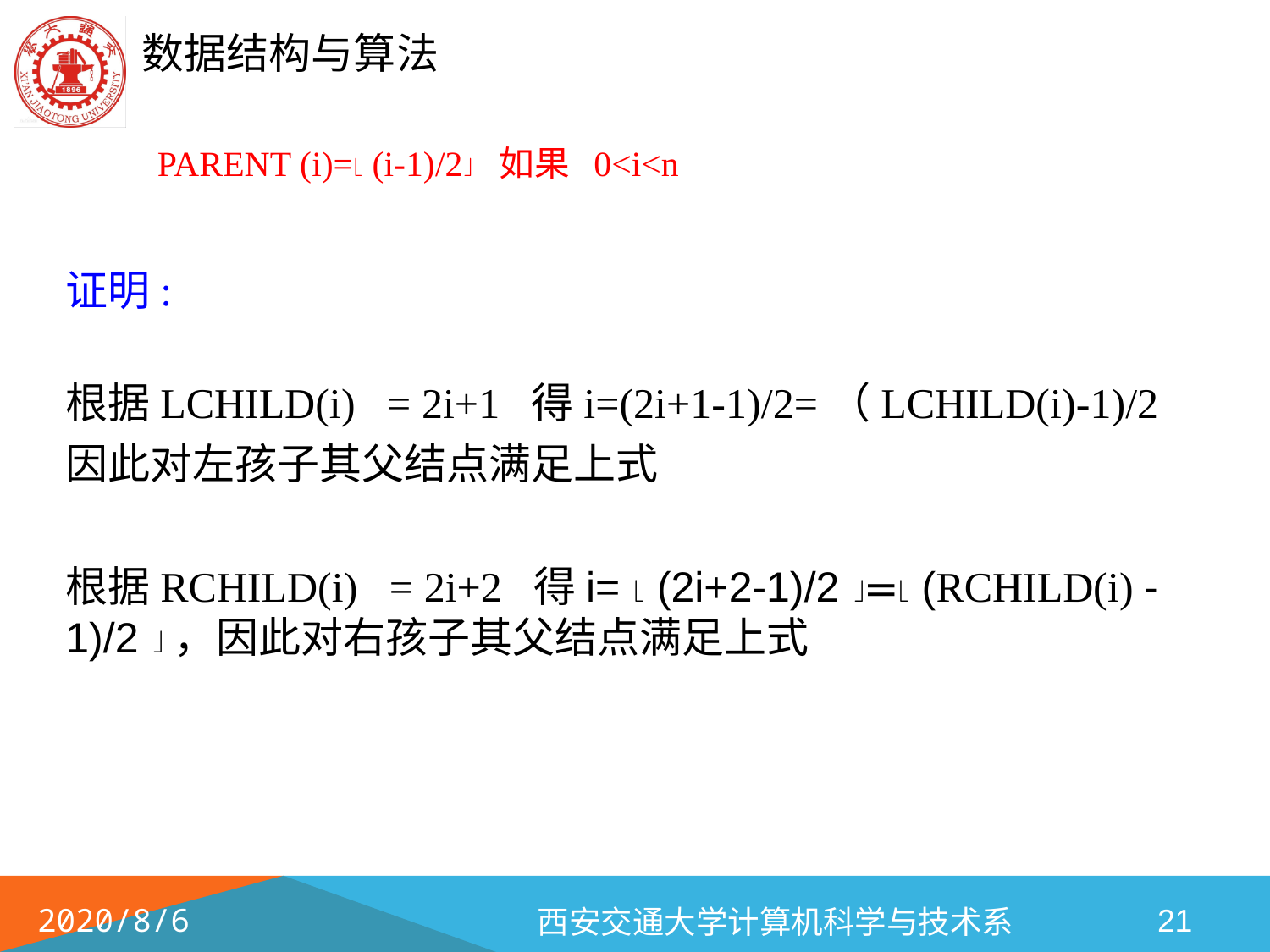

PARENT (i)=⎿ (i-1)/2⏌  如果  0<i<n
证明:

根据LCHILD(i)   = 2i+1  得i=(2i+1-1)/2=（LCHILD(i)-1)/2
因此对左孩子其父结点满足上式

根据RCHILD(i)   = 2i+2  得i= ⎿ (2i+2-1)/2 ⏌=⎿ (RCHILD(i) -1)/2 ⏌，因此对右孩子其父结点满足上式